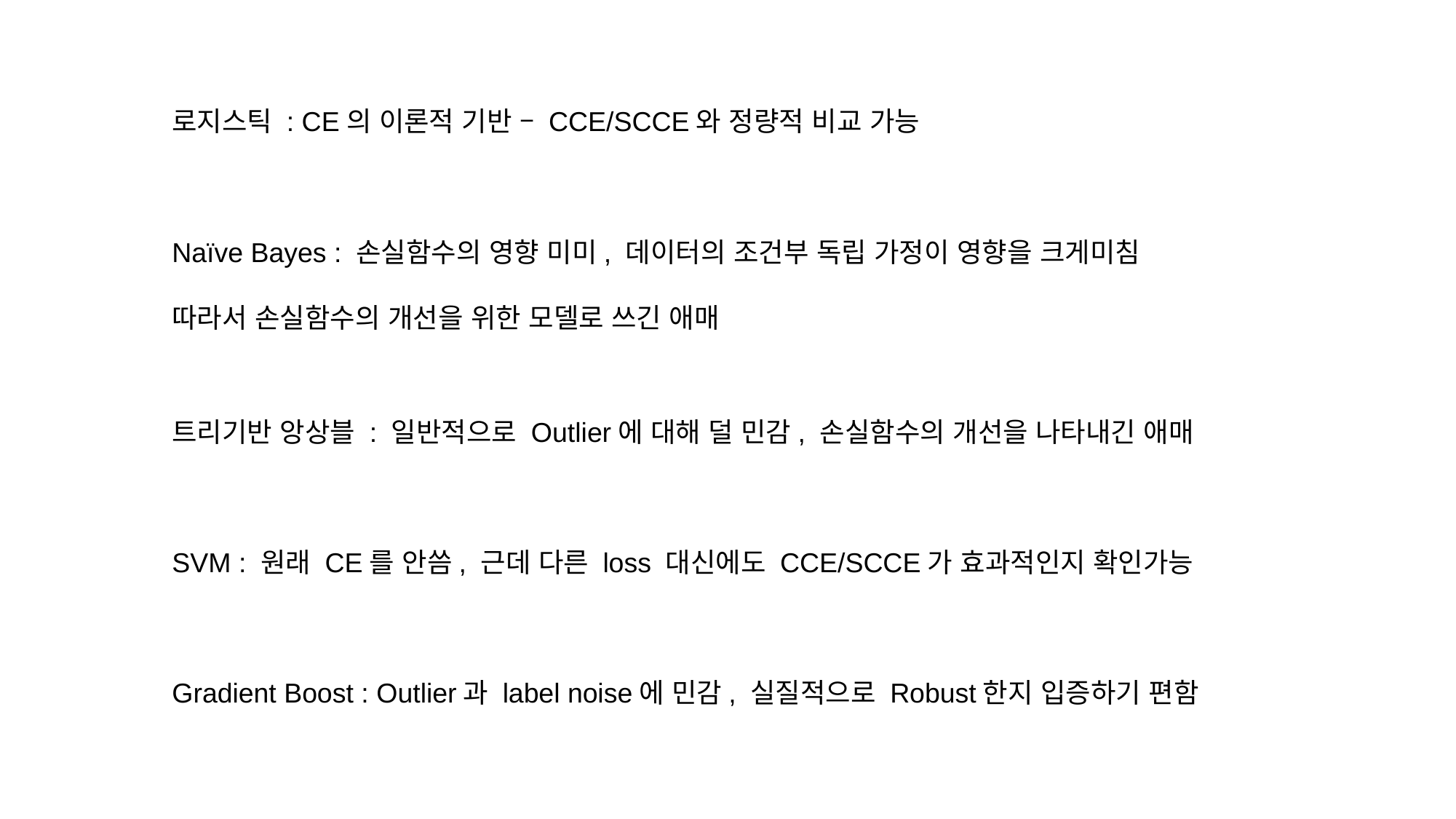

로지스틱 : CE의 이론적 기반 – CCE/SCCE와 정량적 비교 가능
Naïve Bayes : 손실함수의 영향 미미, 데이터의 조건부 독립 가정이 영향을 크게미침

따라서 손실함수의 개선을 위한 모델로 쓰긴 애매
트리기반 앙상블 : 일반적으로 Outlier에 대해 덜 민감, 손실함수의 개선을 나타내긴 애매
SVM : 원래 CE를 안씀, 근데 다른 loss 대신에도 CCE/SCCE가 효과적인지 확인가능
Gradient Boost : Outlier과 label noise에 민감, 실질적으로 Robust한지 입증하기 편함